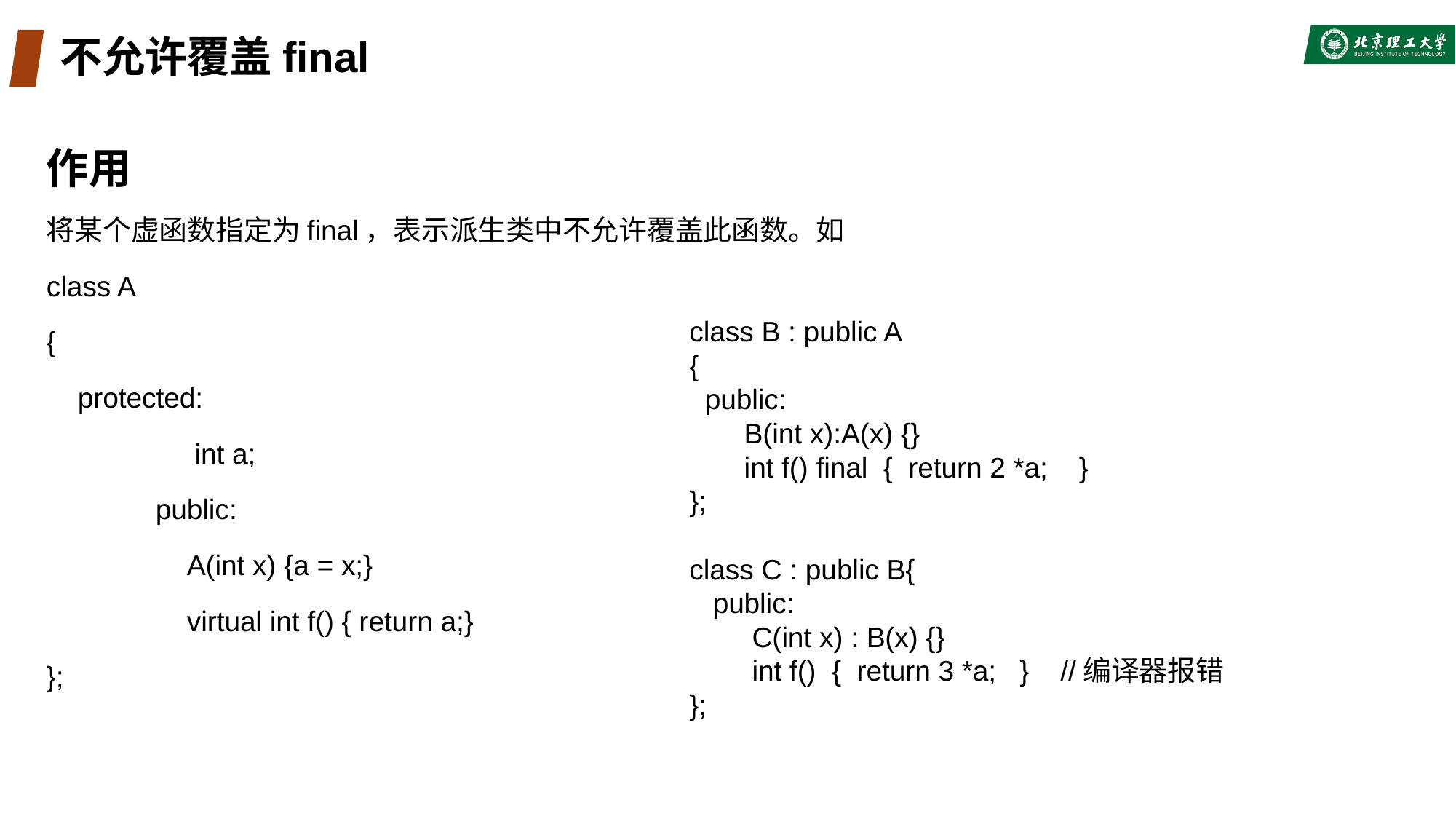

# 不允许覆盖final
作用
将某个虚函数指定为final，表示派生类中不允许覆盖此函数。如
class A
{
    protected:
	     int a;
	public:
	    A(int x) {a = x;}
	    virtual int f() { return a;}
};
class B : public A
{
  public:
       B(int x):A(x) {}
       int f() final  {  return 2 *a;    }
};

class C : public B{
   public:
        C(int x) : B(x) {}
        int f()  {  return 3 *a;   }    //编译器报错
};